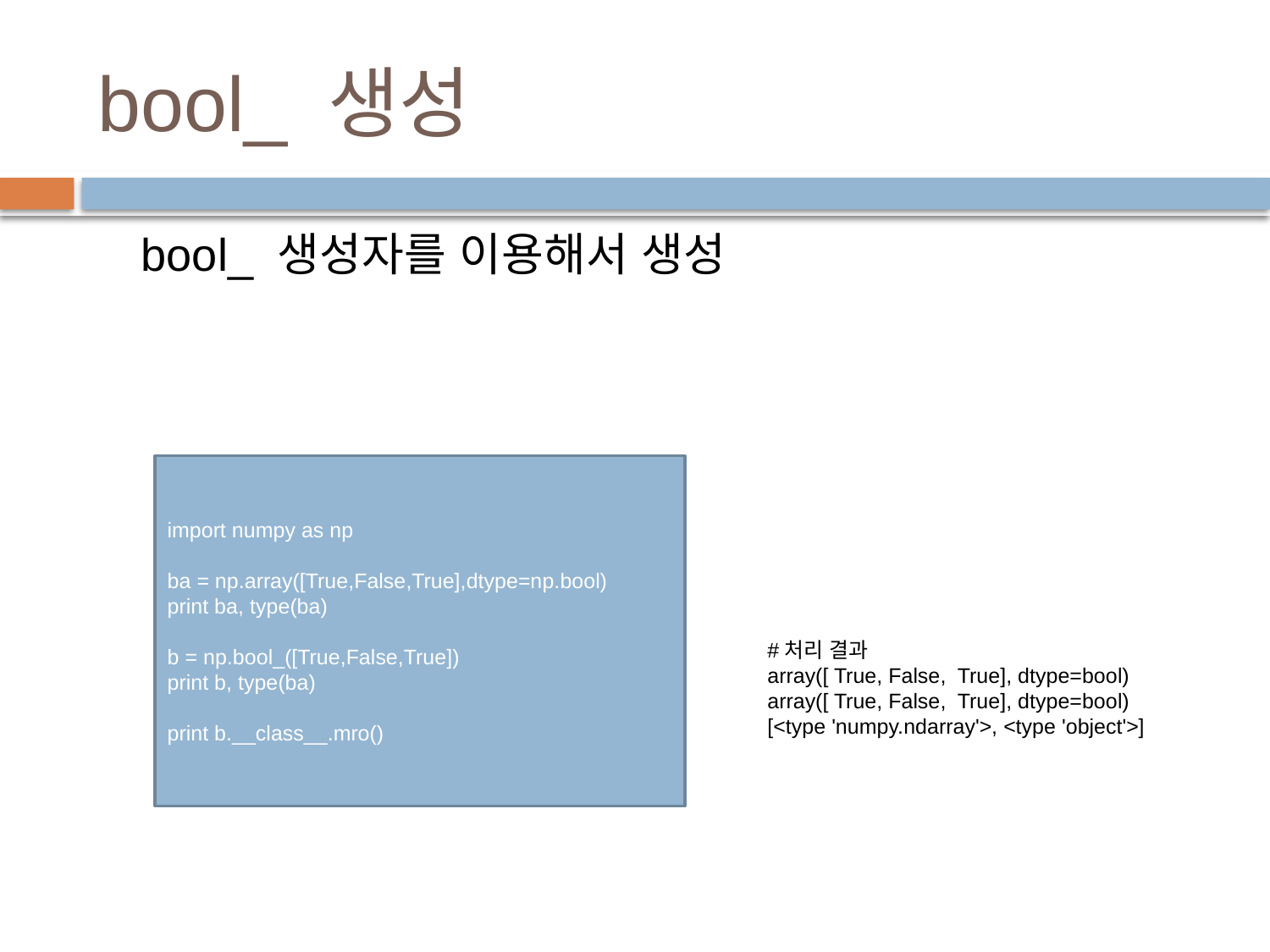

# bool_ 생성
bool_ 생성자를 이용해서 생성

import numpy as np

ba = np.array([True,False,True],dtype=np.bool)
print ba, type(ba)

b = np.bool_([True,False,True])
print b, type(ba)

print b.__class__.mro()
#처리 결과
array([ True, False,  True], dtype=bool)
array([ True, False,  True], dtype=bool)
[<type 'numpy.ndarray'>, <type 'object'>]